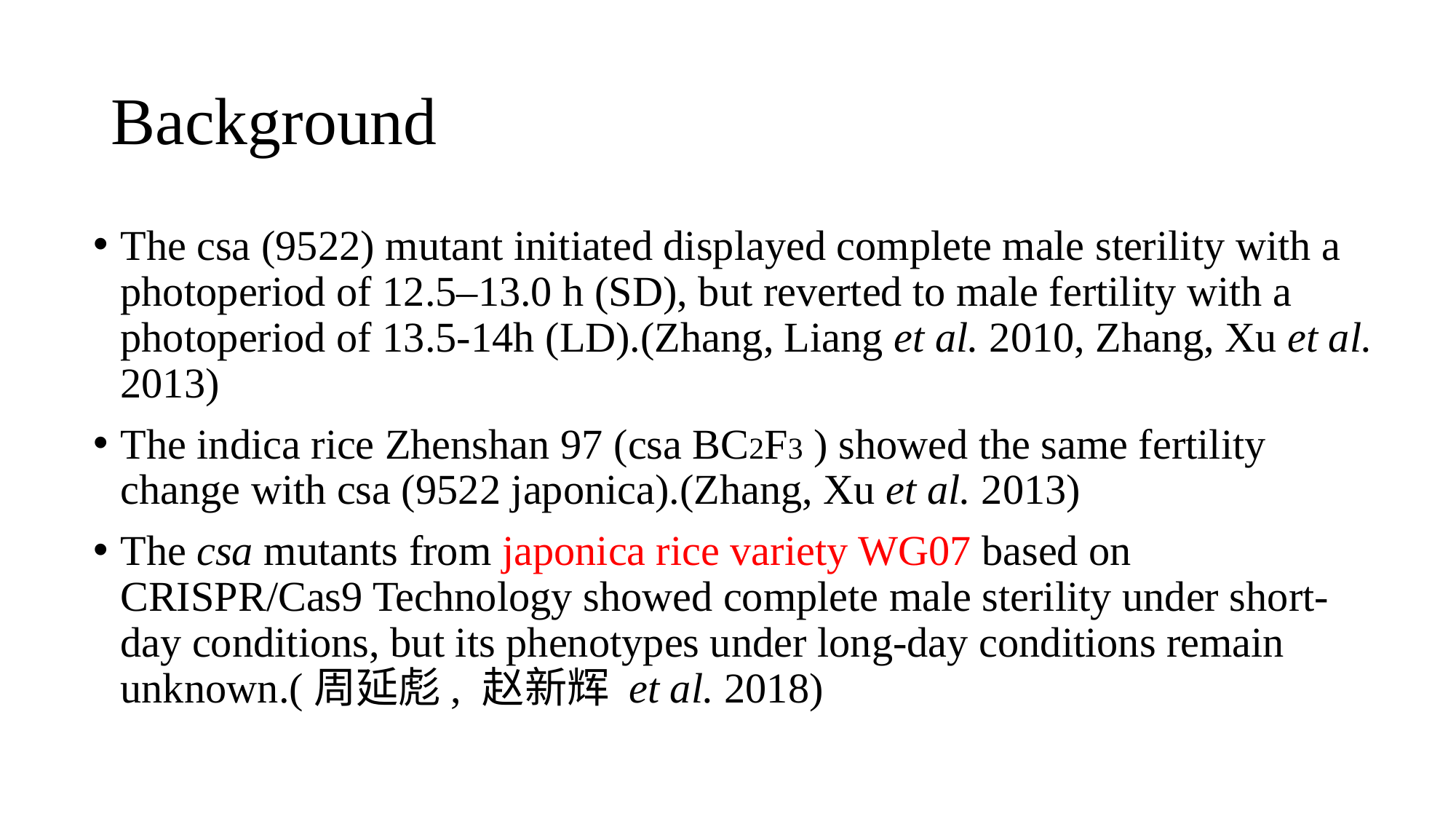

# Background
The csa (9522) mutant initiated displayed complete male sterility with a photoperiod of 12.5–13.0 h (SD), but reverted to male fertility with a photoperiod of 13.5-14h (LD).(Zhang, Liang et al. 2010, Zhang, Xu et al. 2013)
The indica rice Zhenshan 97 (csa BC2F3 ) showed the same fertility change with csa (9522 japonica).(Zhang, Xu et al. 2013)
The csa mutants from japonica rice variety WG07 based on CRISPR/Cas9 Technology showed complete male sterility under short-day conditions, but its phenotypes under long-day conditions remain unknown.(周延彪, 赵新辉 et al. 2018)